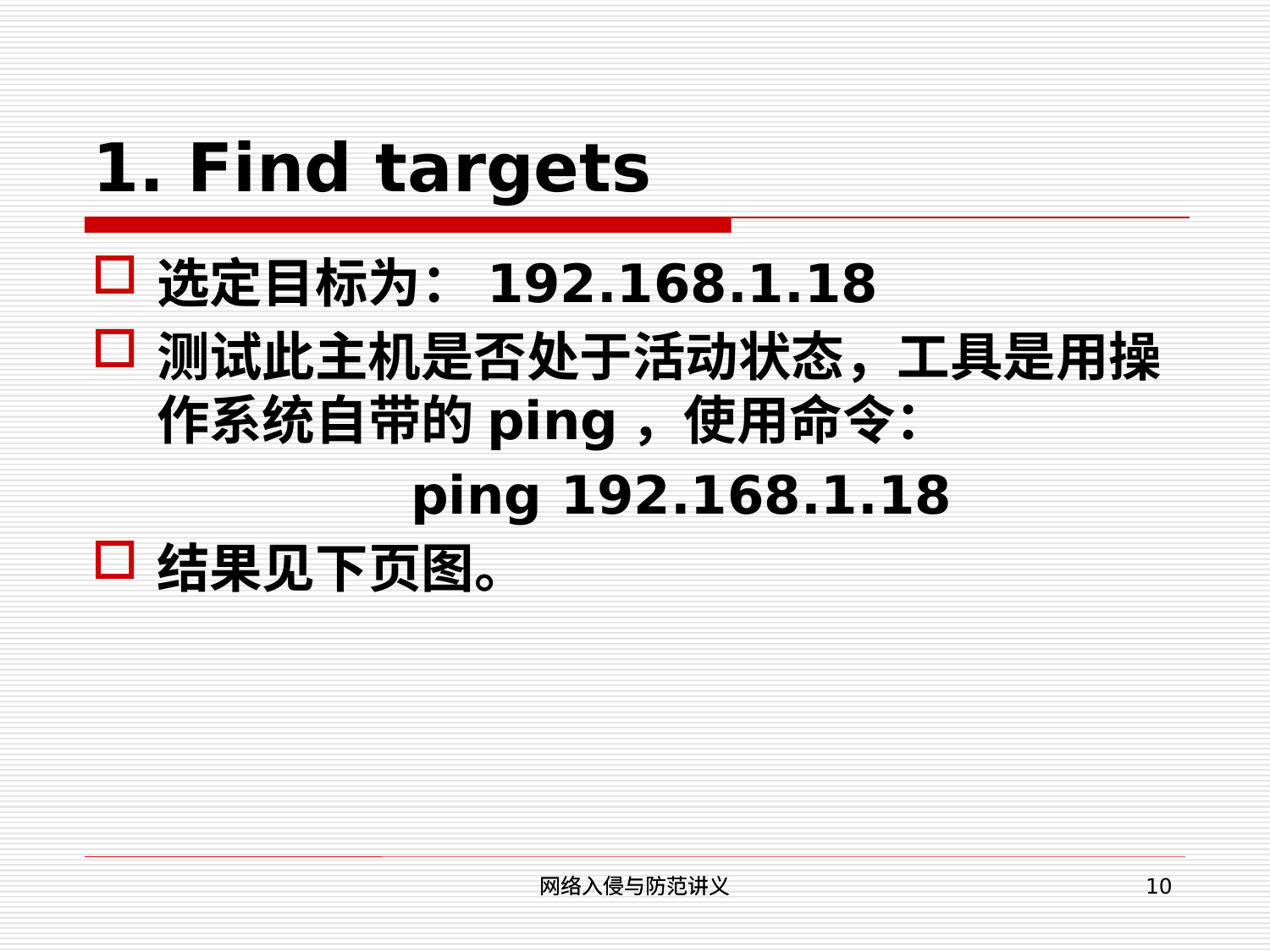

# 1. Find targets
选定目标为：192.168.1.18
测试此主机是否处于活动状态，工具是用操作系统自带的ping，使用命令：
			ping 192.168.1.18
结果见下页图。

网络入侵与防范讲义
网络入侵与防范讲义
10
10